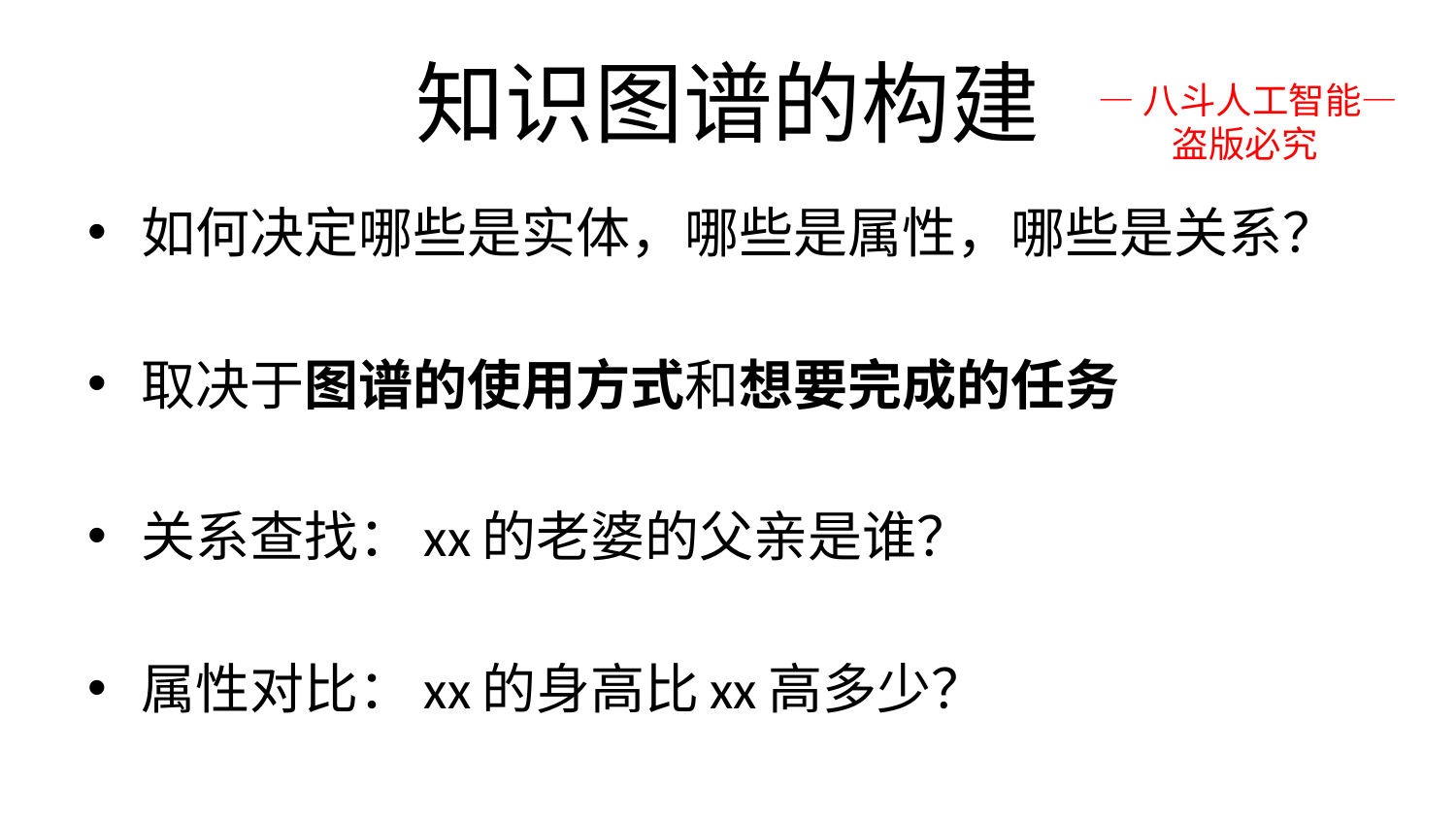

# 知识图谱的构建
—八斗人工智能—
        盗版必究
如何决定哪些是实体，哪些是属性，哪些是关系？

取决于图谱的使用方式和想要完成的任务

关系查找：xx的老婆的父亲是谁？

属性对比：xx的身高比xx高多少？